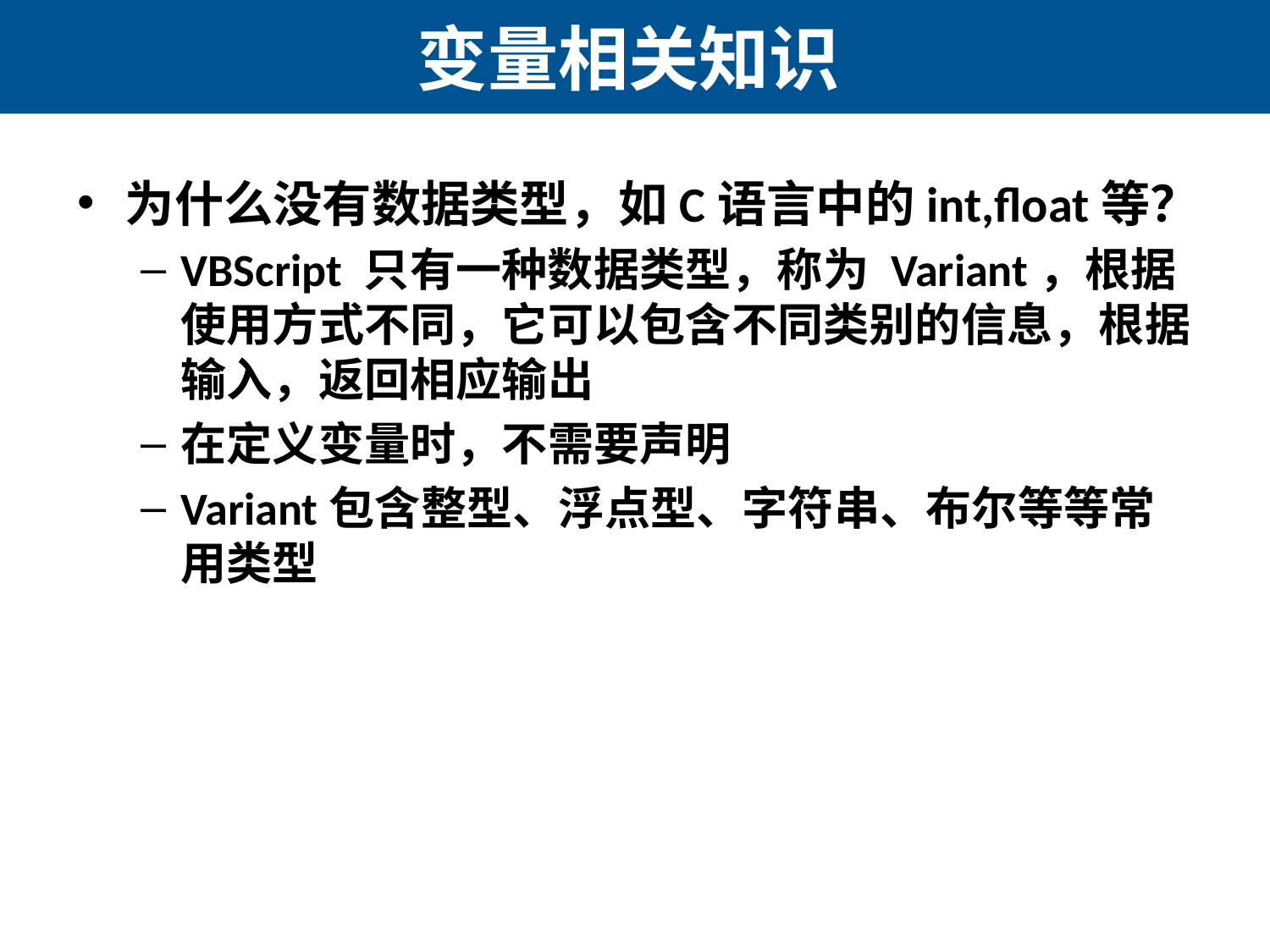

# 变量相关知识
为什么没有数据类型，如C语言中的int,float等？
VBScript 只有一种数据类型，称为 Variant，根据使用方式不同，它可以包含不同类别的信息，根据输入，返回相应输出
在定义变量时，不需要声明
Variant包含整型、浮点型、字符串、布尔等等常用类型